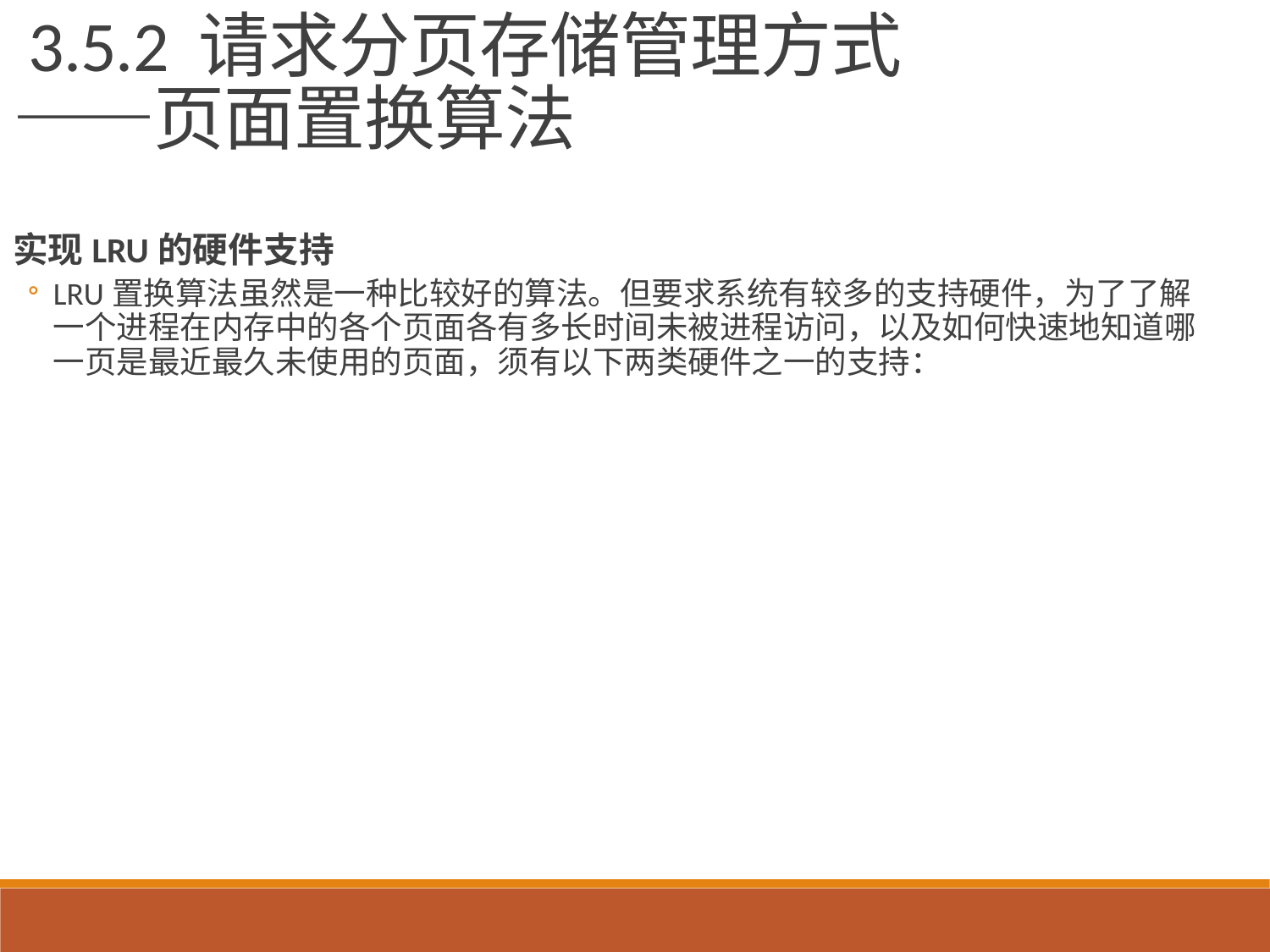

3.5.2 请求分页存储管理方式
——页面置换算法
实现LRU的硬件支持
LRU置换算法虽然是一种比较好的算法。但要求系统有较多的支持硬件，为了了解一个进程在内存中的各个页面各有多长时间未被进程访问，以及如何快速地知道哪一页是最近最久未使用的页面，须有以下两类硬件之一的支持：